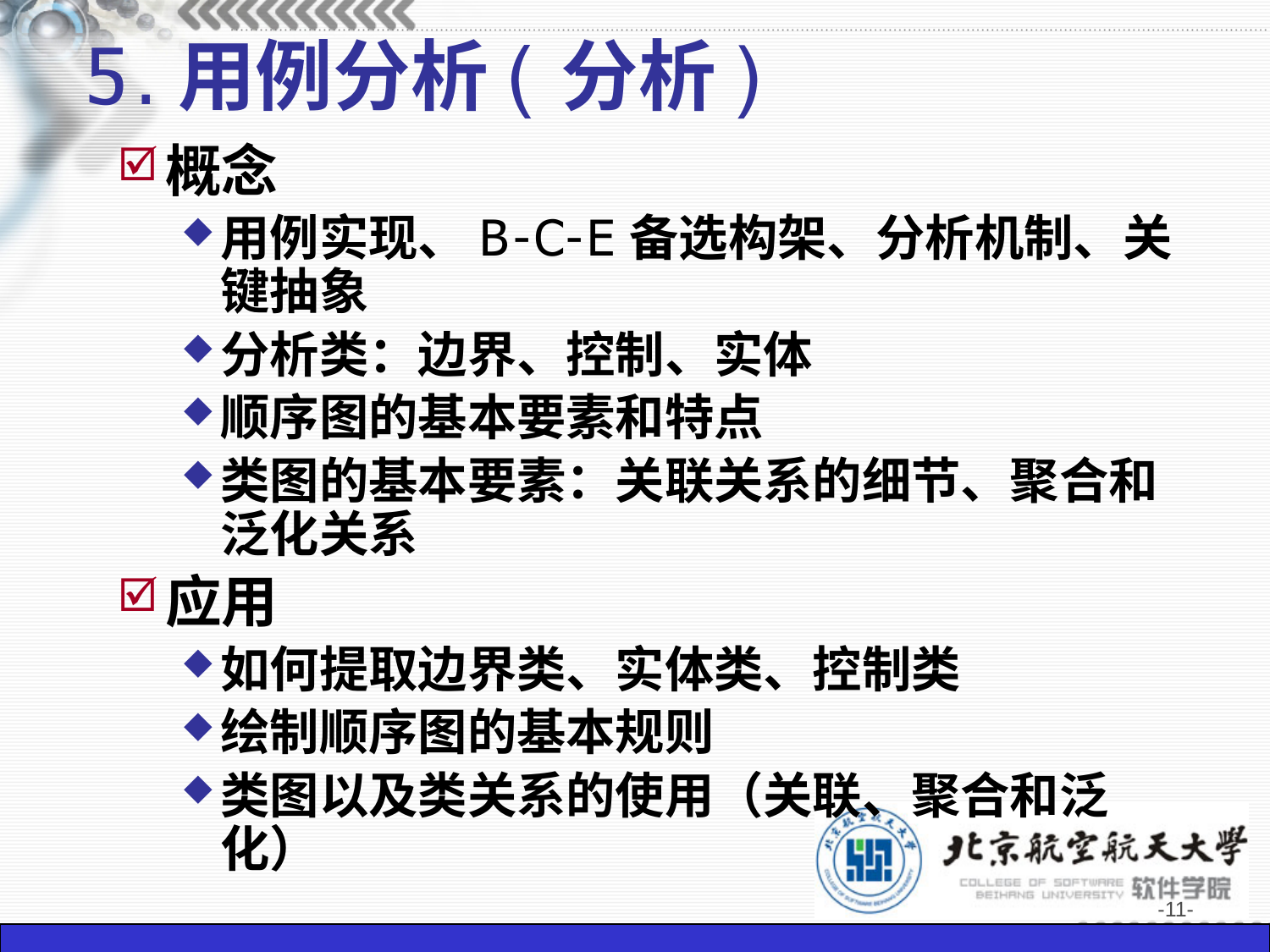

# 5.用例分析(分析)
概念
用例实现、B-C-E备选构架、分析机制、关键抽象
分析类：边界、控制、实体
顺序图的基本要素和特点
类图的基本要素：关联关系的细节、聚合和泛化关系
应用
如何提取边界类、实体类、控制类
绘制顺序图的基本规则
类图以及类关系的使用（关联、聚合和泛化）
-11-